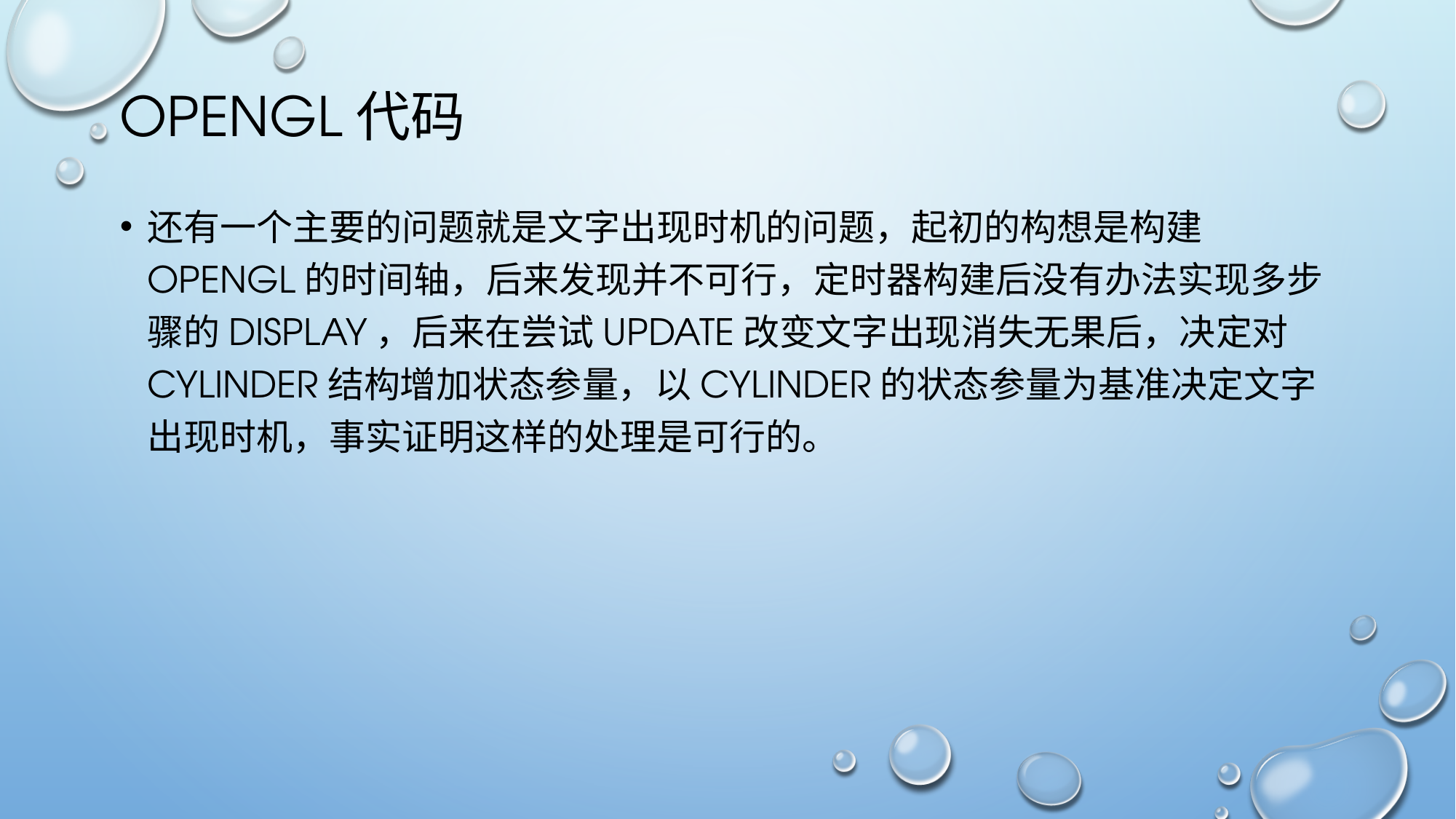

# OpenGL代码
还有一个主要的问题就是文字出现时机的问题，起初的构想是构建OpenGl的时间轴，后来发现并不可行，定时器构建后没有办法实现多步骤的display，后来在尝试update改变文字出现消失无果后，决定对Cylinder结构增加状态参量，以Cylinder的状态参量为基准决定文字出现时机，事实证明这样的处理是可行的。